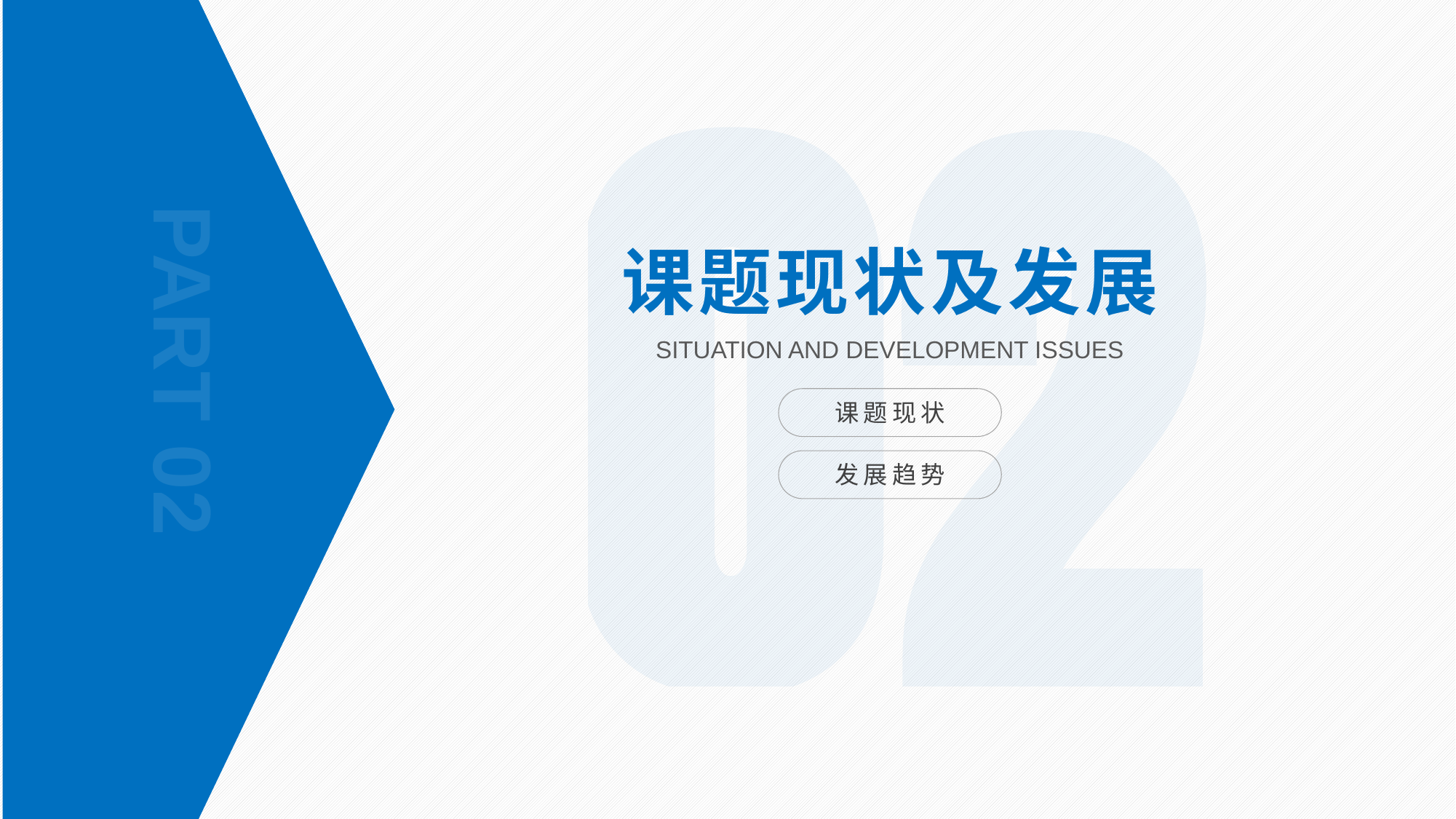

PART 02
02
课题现状及发展
SITUATION AND DEVELOPMENT ISSUES

课题现状

发展趋势